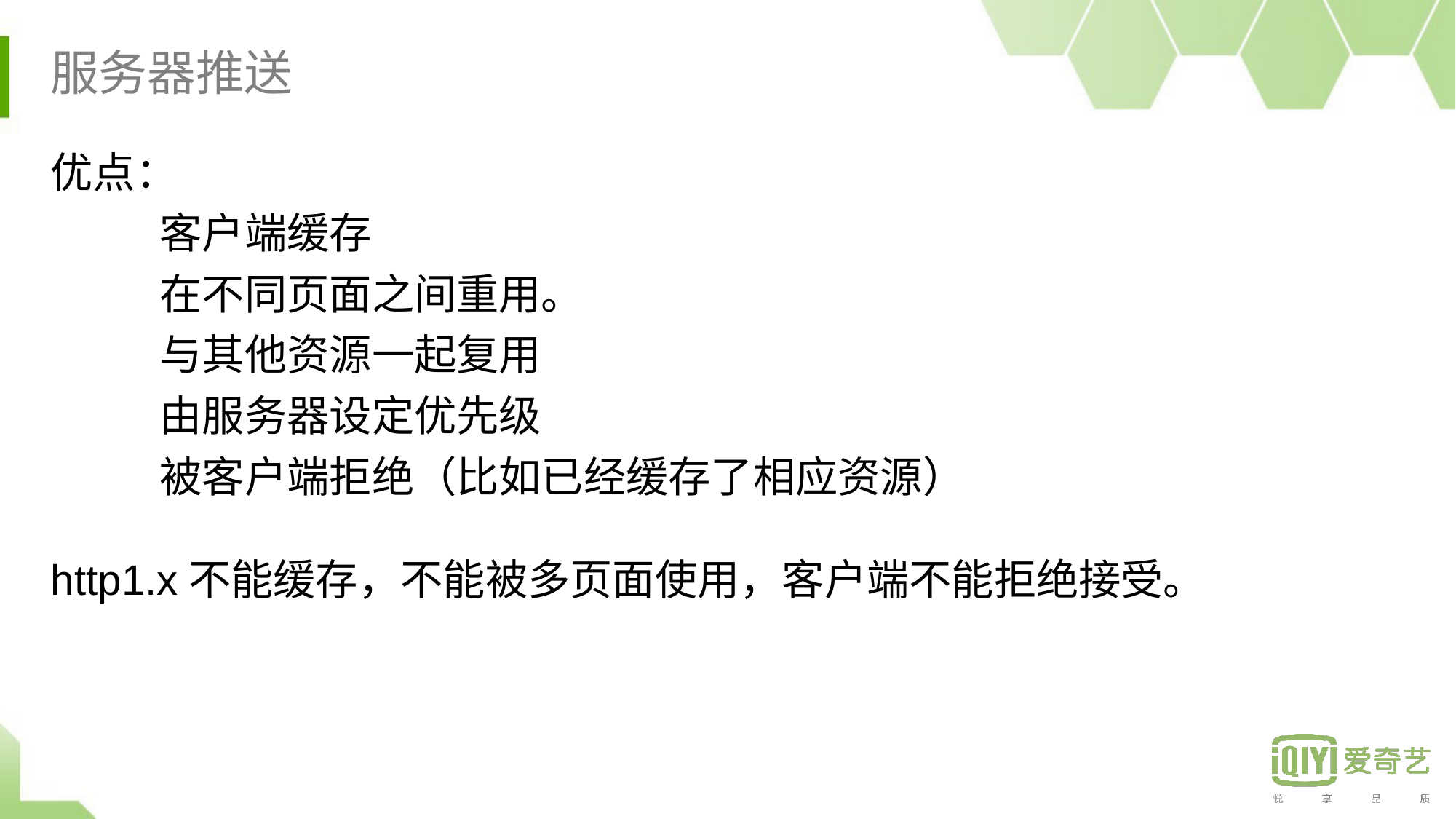

# 服务器推送
优点：
	客户端缓存
	在不同页面之间重用。
	与其他资源一起复用
	由服务器设定优先级
	被客户端拒绝（比如已经缓存了相应资源）

http1.x不能缓存，不能被多页面使用，客户端不能拒绝接受。